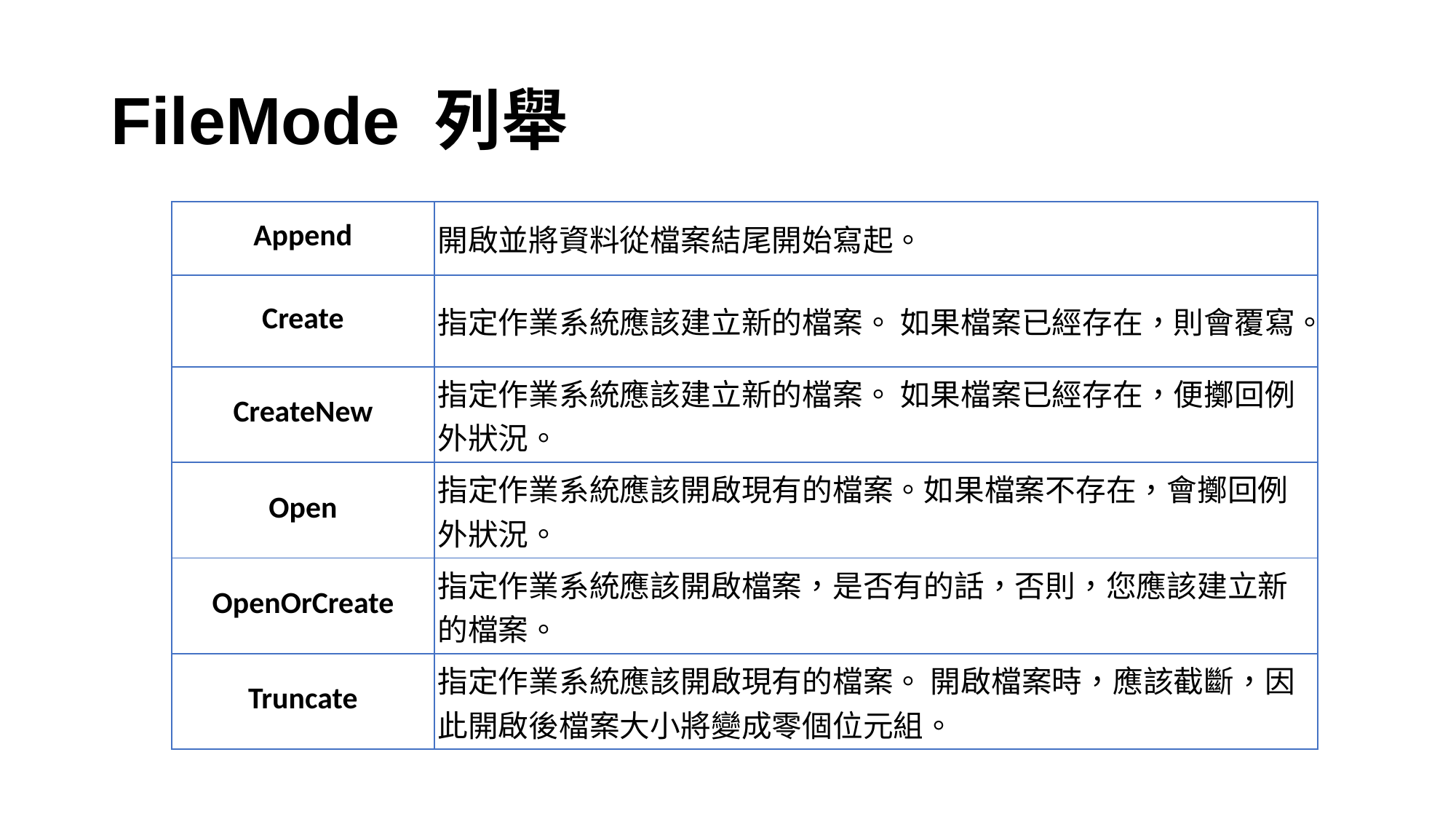

# FileMode 列舉
| Append | 開啟並將資料從檔案結尾開始寫起。 |
| --- | --- |
| Create | 指定作業系統應該建立新的檔案。 如果檔案已經存在，則會覆寫。 |
| CreateNew | 指定作業系統應該建立新的檔案。 如果檔案已經存在，便擲回例外狀況。 |
| Open | 指定作業系統應該開啟現有的檔案。如果檔案不存在，會擲回例外狀況。 |
| OpenOrCreate | 指定作業系統應該開啟檔案，是否有的話，否則，您應該建立新的檔案。 |
| Truncate | 指定作業系統應該開啟現有的檔案。 開啟檔案時，應該截斷，因此開啟後檔案大小將變成零個位元組。 |